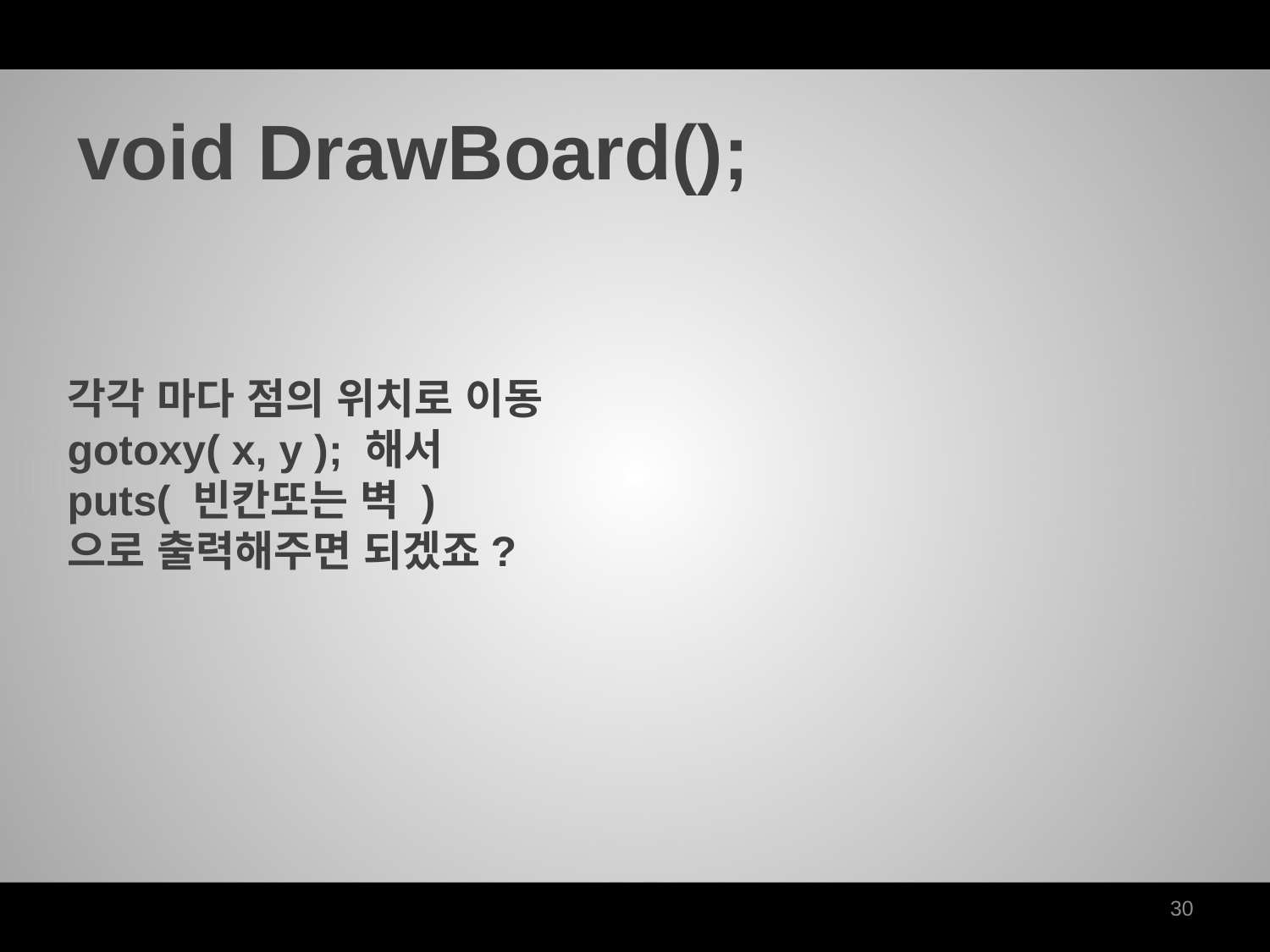

void DrawBoard();
각각 마다 점의 위치로 이동
gotoxy( x, y ); 해서
puts( 빈칸또는 벽 )
으로 출력해주면 되겠죠?
30